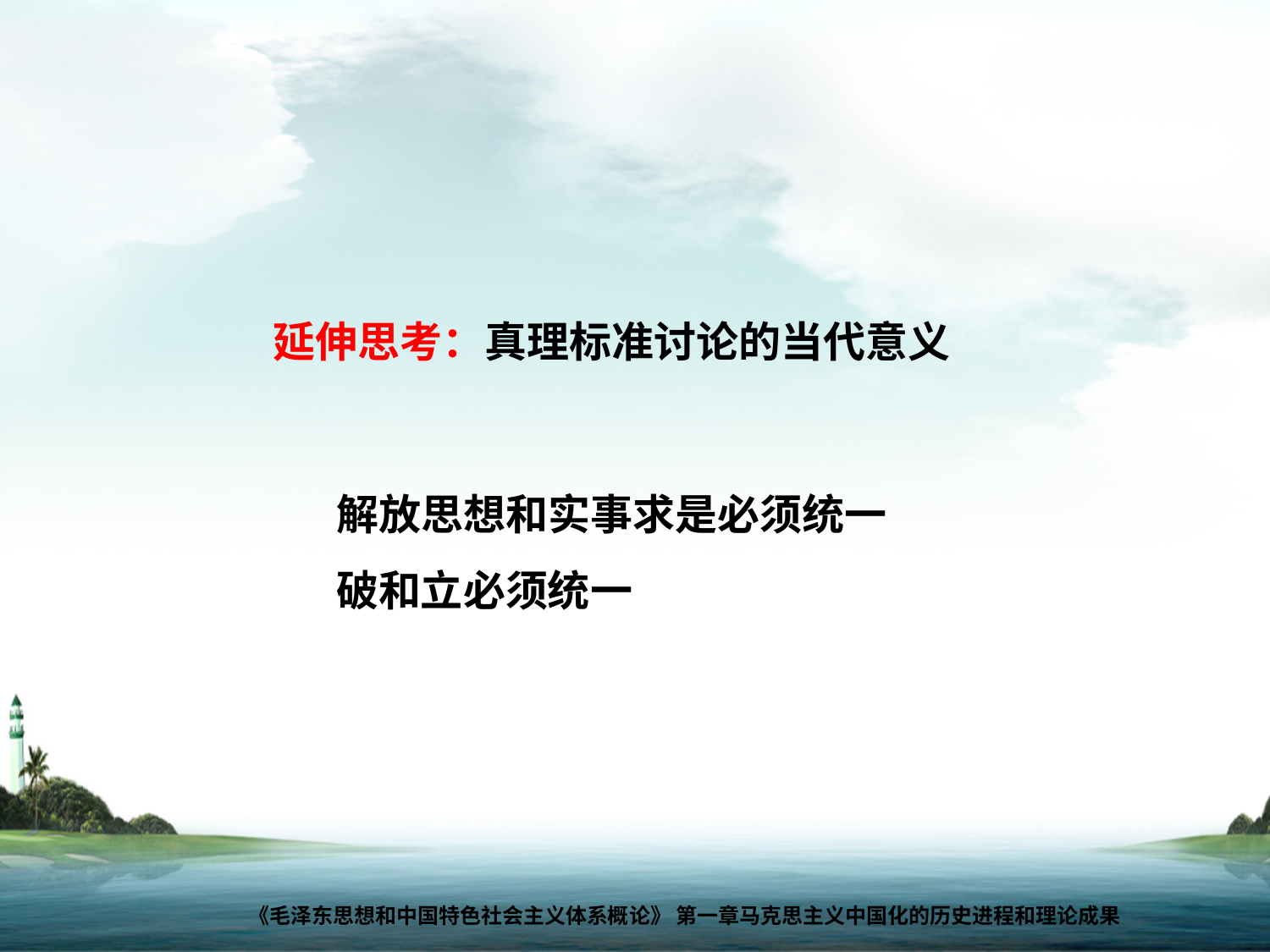

延伸思考：真理标准讨论的当代意义
解放思想和实事求是必须统一
破和立必须统一
《毛泽东思想和中国特色社会主义体系概论》 第一章马克思主义中国化的历史进程和理论成果